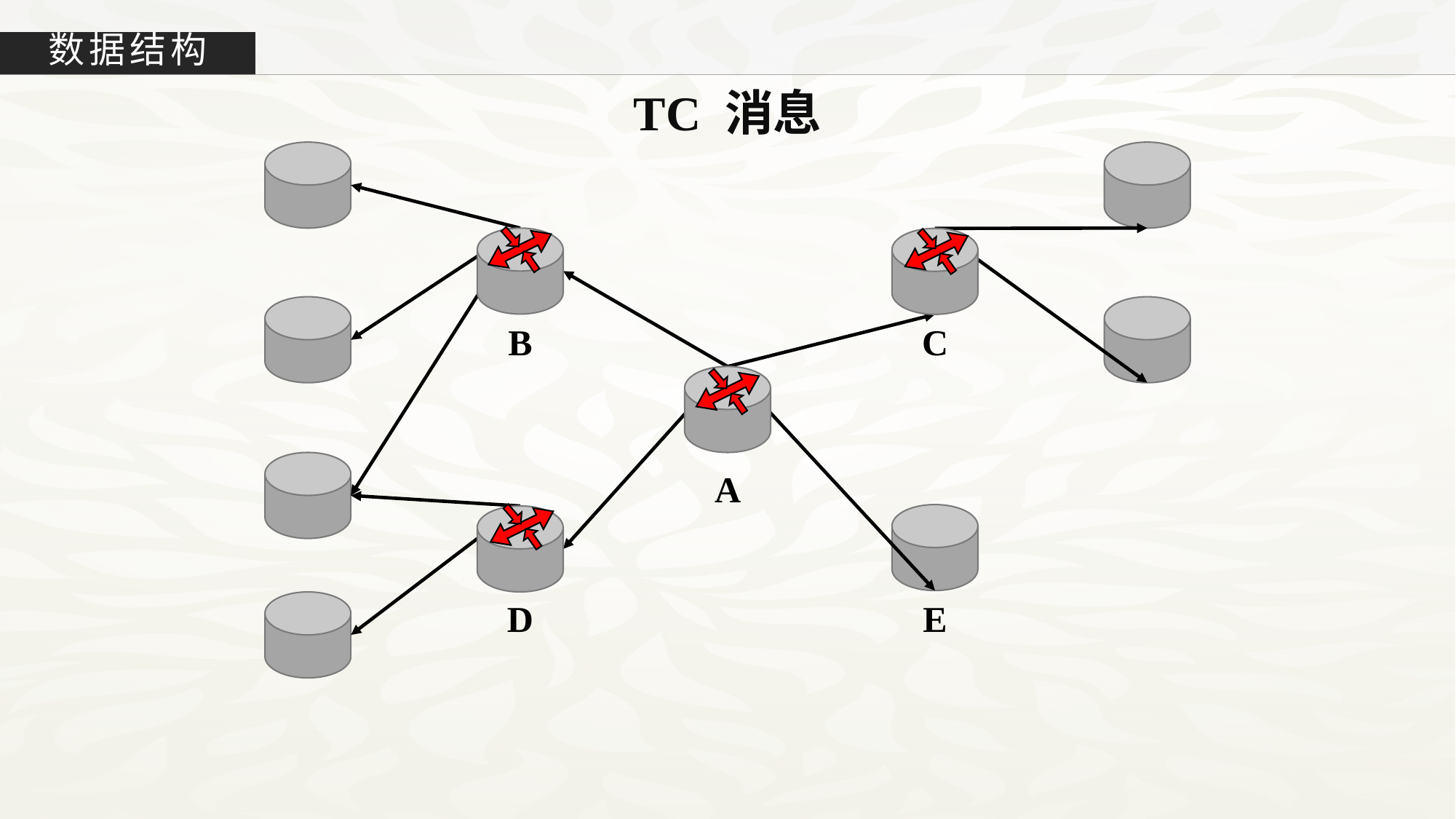

数据结构
TC 消息

B
C

A

E
D